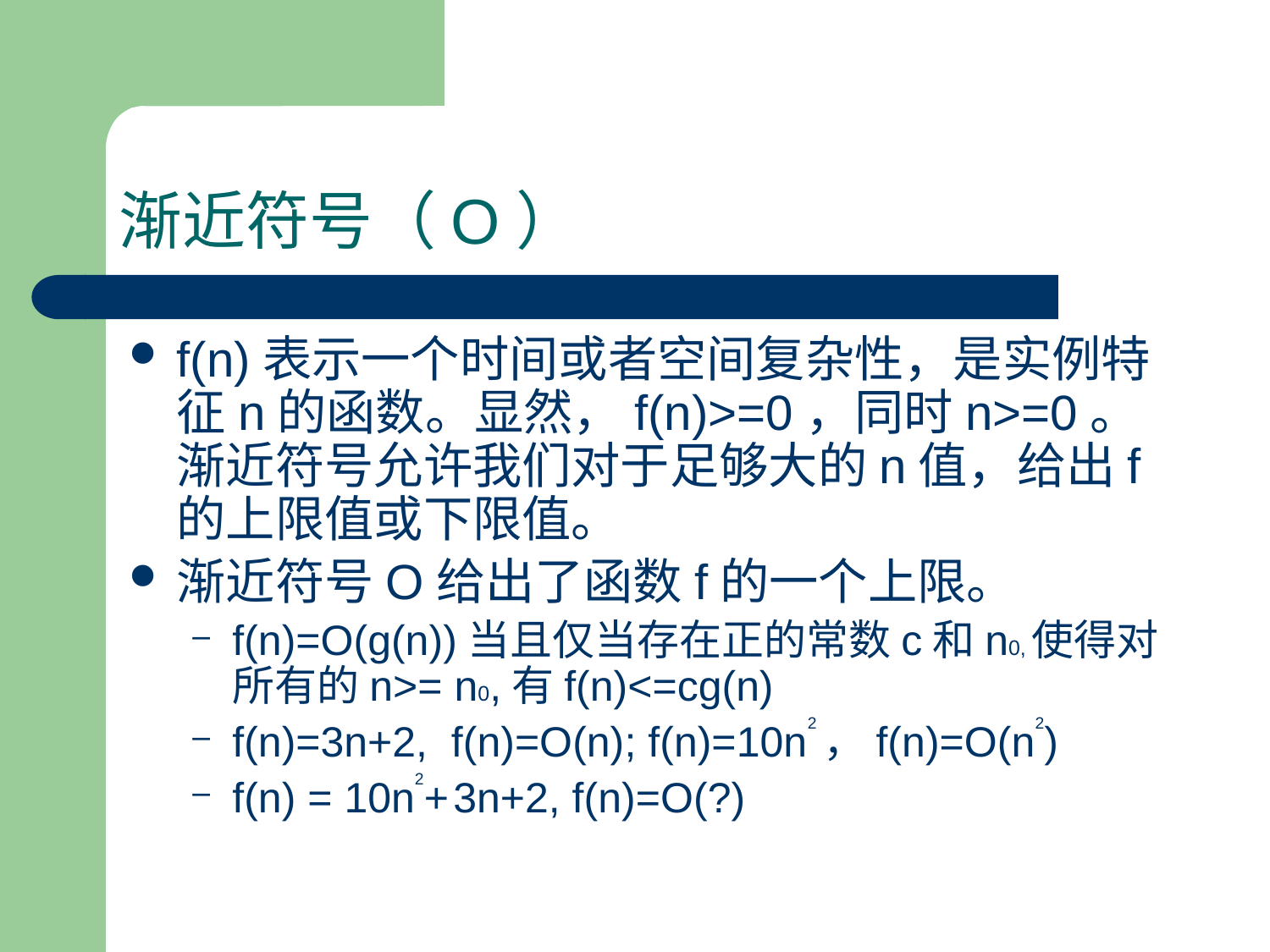

# 渐近符号（O）
f(n)表示一个时间或者空间复杂性，是实例特征n的函数。显然，f(n)>=0，同时n>=0。渐近符号允许我们对于足够大的n值，给出f的上限值或下限值。
渐近符号O给出了函数f的一个上限。
f(n)=O(g(n))当且仅当存在正的常数c和n0,使得对所有的n>= n0,有f(n)<=cg(n)
f(n)=3n+2,  f(n)=O(n); f(n)=10n2，f(n)=O(n2)
f(n) = 10n2+ 3n+2, f(n)=O(?)